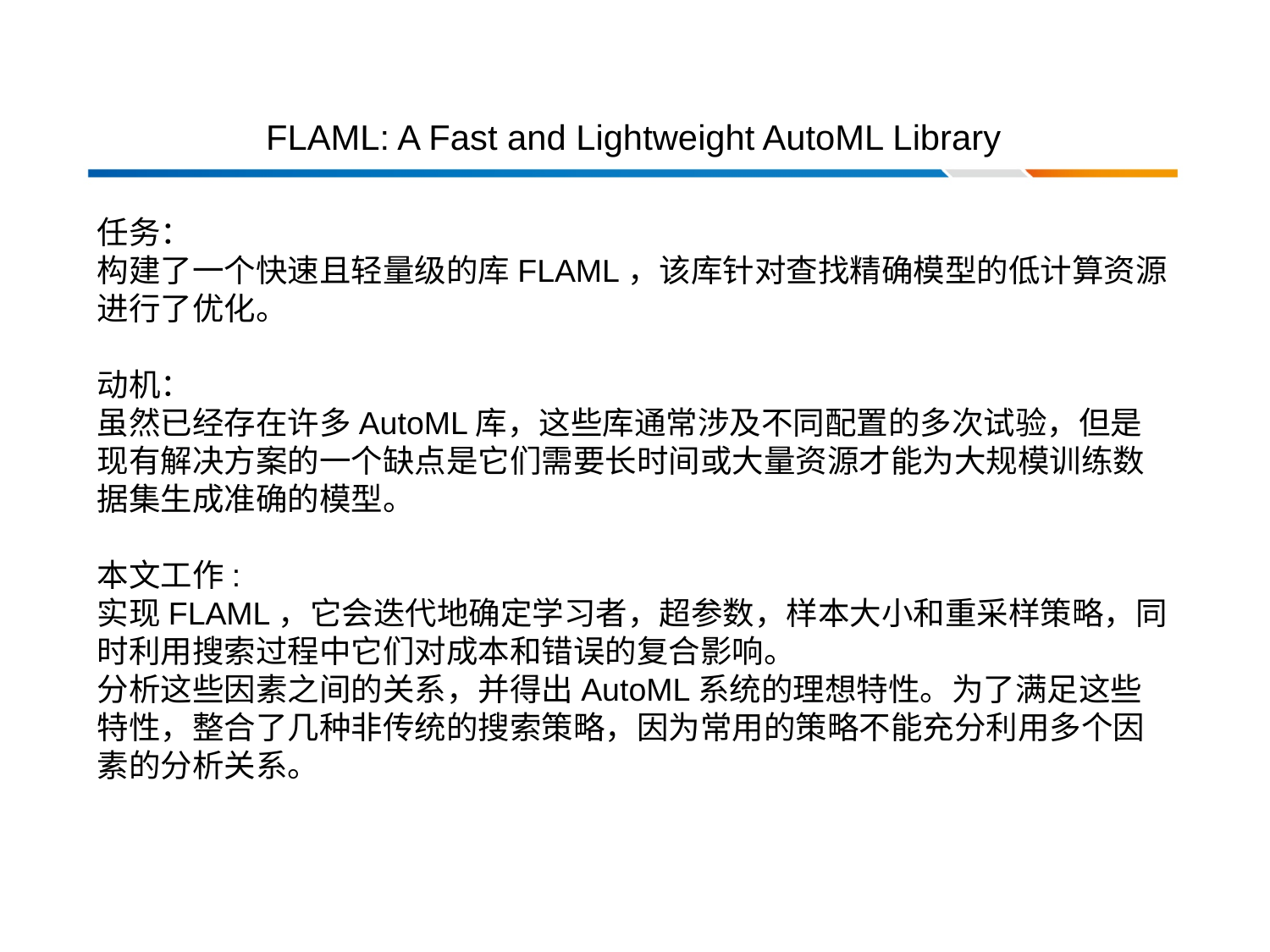

# FLAML: A Fast and Lightweight AutoML Library
任务：
构建了一个快速且轻量级的库FLAML，该库针对查找精确模型的低计算资源进行了优化。

动机：
虽然已经存在许多AutoML库，这些库通常涉及不同配置的多次试验，但是现有解决方案的一个缺点是它们需要长时间或大量资源才能为大规模训练数据集生成准确的模型。

本文工作:
实现FLAML，它会迭代地确定学习者，超参数，样本大小和重采样策略，同时利用搜索过程中它们对成本和错误的复合影响。
分析这些因素之间的关系，并得出AutoML系统的理想特性。为了满足这些特性，整合了几种非传统的搜索策略，因为常用的策略不能充分利用多个因素的分析关系。